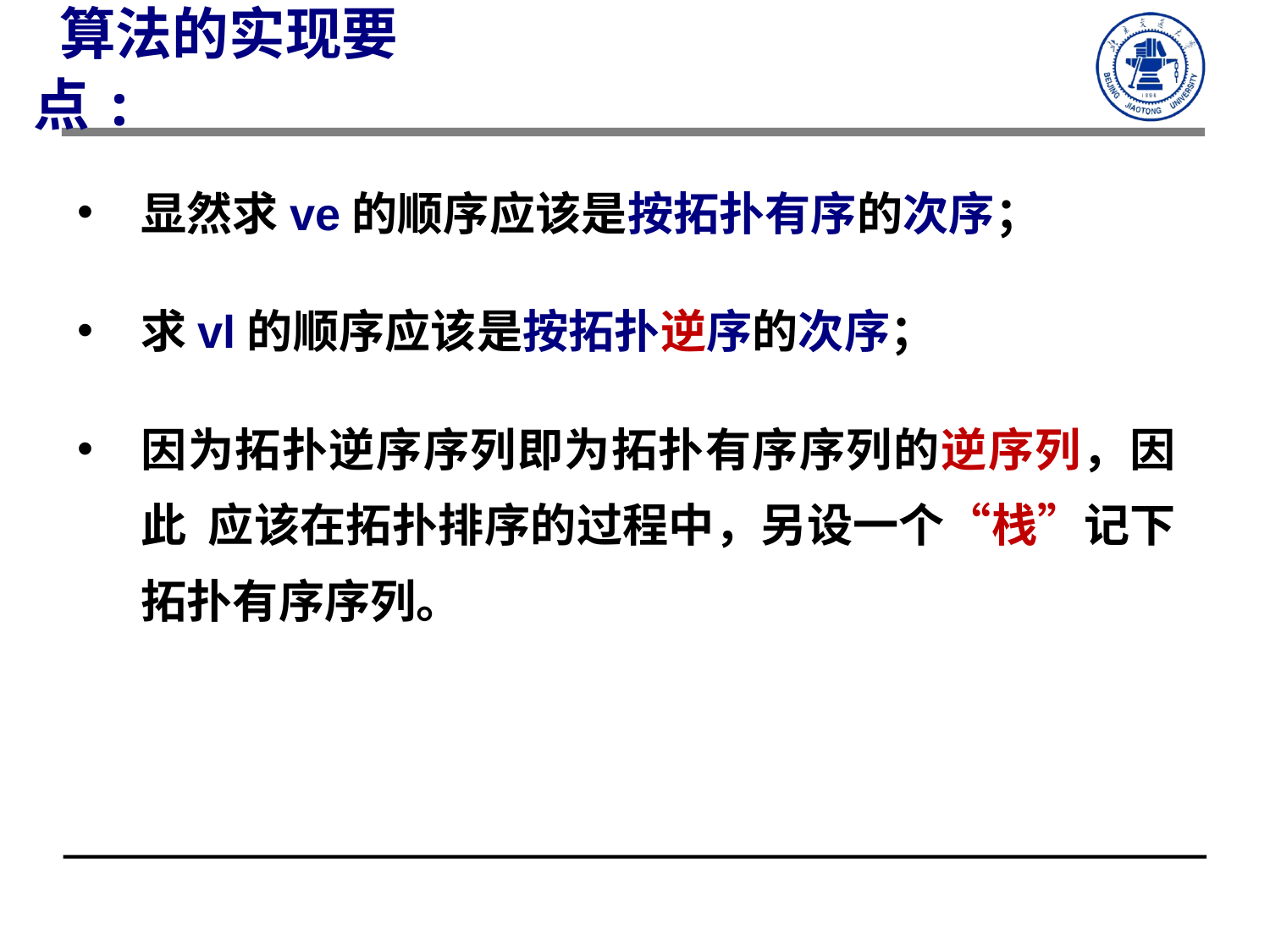

算法的实现要点:
显然求ve的顺序应该是按拓扑有序的次序；
求vl的顺序应该是按拓扑逆序的次序；
因为拓扑逆序序列即为拓扑有序序列的逆序列，因此  应该在拓扑排序的过程中，另设一个“栈”记下拓扑有序序列。